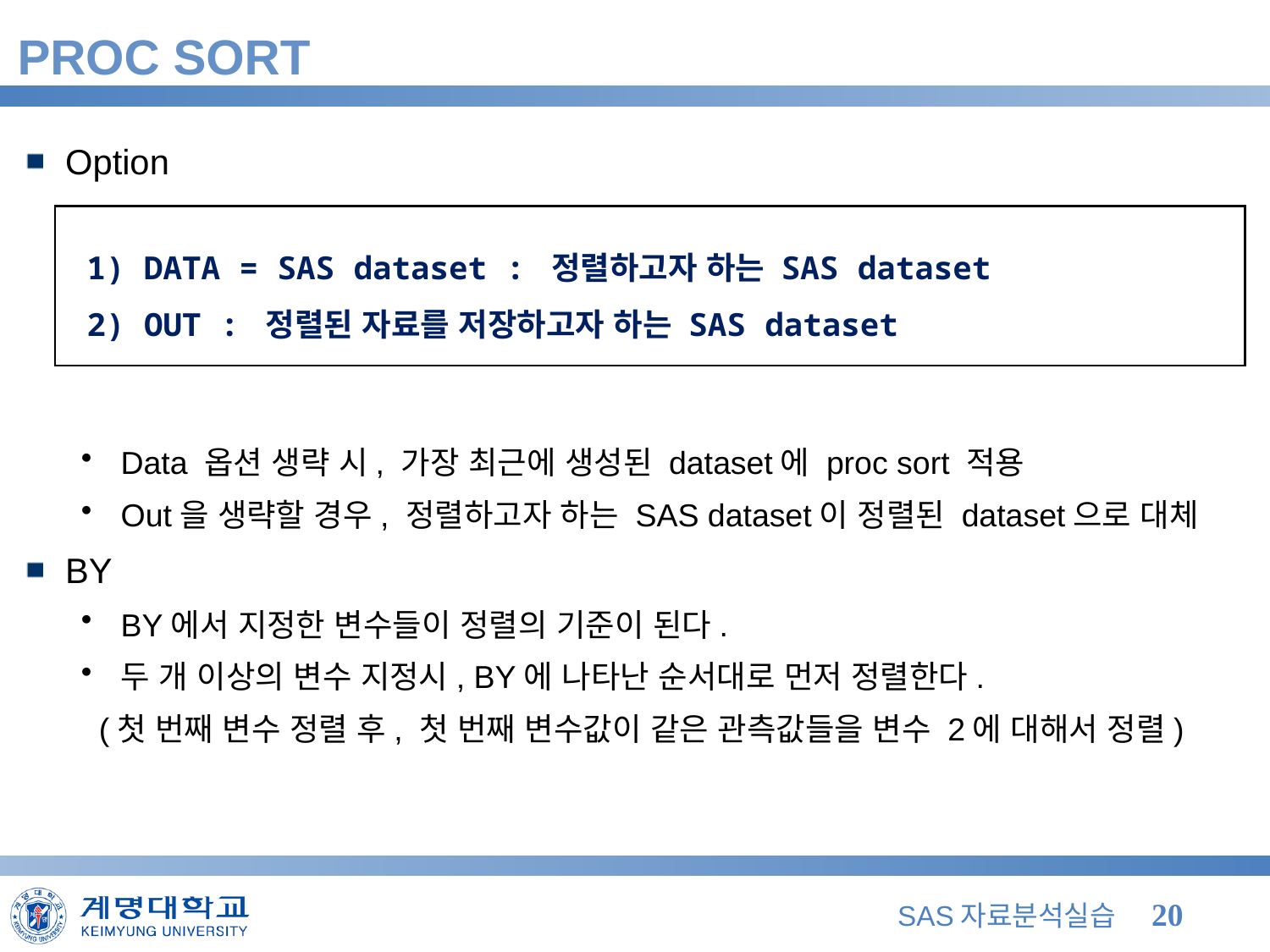

# PROC SORT
Option

Data 옵션 생략 시, 가장 최근에 생성된 dataset에 proc sort 적용
Out을 생략할 경우, 정렬하고자 하는 SAS dataset이 정렬된 dataset으로 대체
BY
BY에서 지정한 변수들이 정렬의 기준이 된다.
두 개 이상의 변수 지정시, BY에 나타난 순서대로 먼저 정렬한다.
  (첫 번째 변수 정렬 후, 첫 번째 변수값이 같은 관측값들을 변수 2에 대해서 정렬)
 1) DATA = SAS dataset : 정렬하고자 하는 SAS dataset
 2) OUT : 정렬된 자료를 저장하고자 하는 SAS dataset